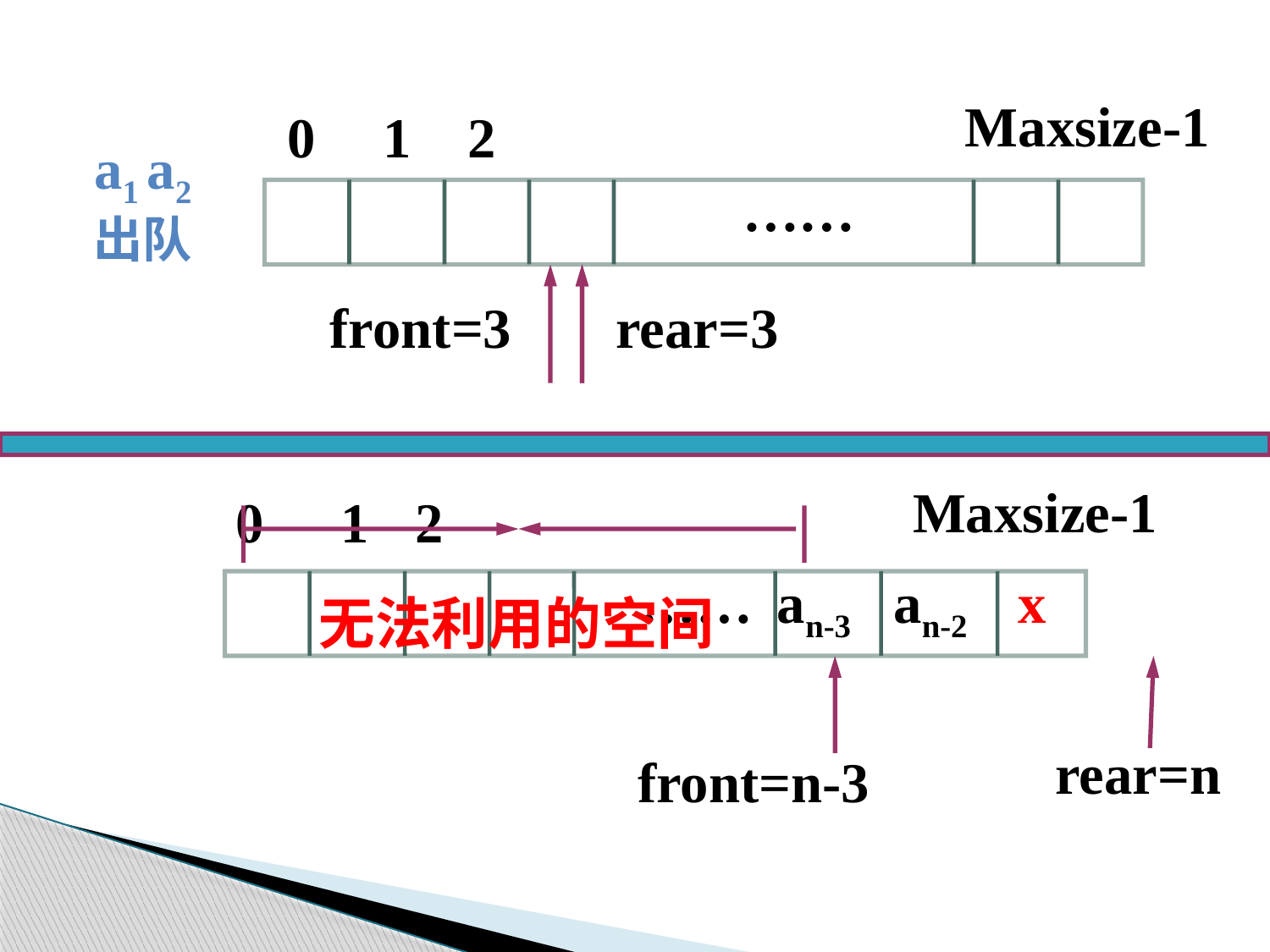

Maxsize-1
0
1
2
a1 a2
出队
……

front=3
rear=3

Maxsize-1
0
1
2

……
an-3
an-2
x

   无法利用的空间

rear=n
front=n-3